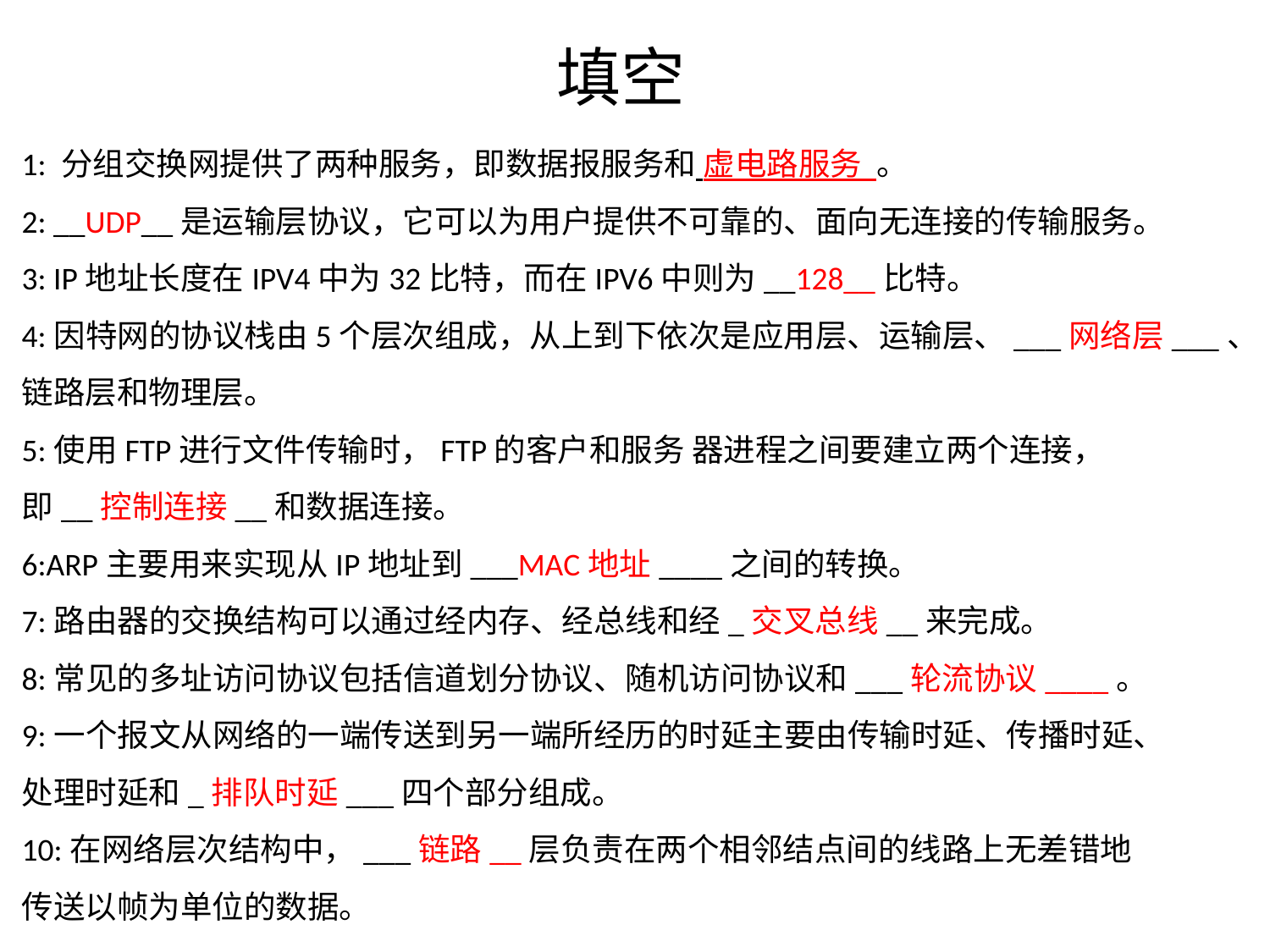

# 填空
1: 分组交换网提供了两种服务，即数据报服务和 虚电路服务  。
2: __UDP__是运输层协议，它可以为用户提供不可靠的、面向无连接的传输服务。
3: IP地址长度在IPV4中为32比特，而在IPV6中则为__128__比特。
4:因特网的协议栈由5个层次组成，从上到下依次是应用层、运输层、___网络层___、
链路层和物理层。
5:使用FTP进行文件传输时，FTP的客户和服务 器进程之间要建立两个连接，
即__控制连接__和数据连接。
6:ARP主要用来实现从IP地址到___MAC地址____之间的转换。
7:路由器的交换结构可以通过经内存、经总线和经_交叉总线__来完成。
8:常见的多址访问协议包括信道划分协议、随机访问协议和___轮流协议____。
9:一个报文从网络的一端传送到另一端所经历的时延主要由传输时延、传播时延、
处理时延和_排队时延___四个部分组成。
10:在网络层次结构中，___链路__层负责在两个相邻结点间的线路上无差错地
传送以帧为单位的数据。